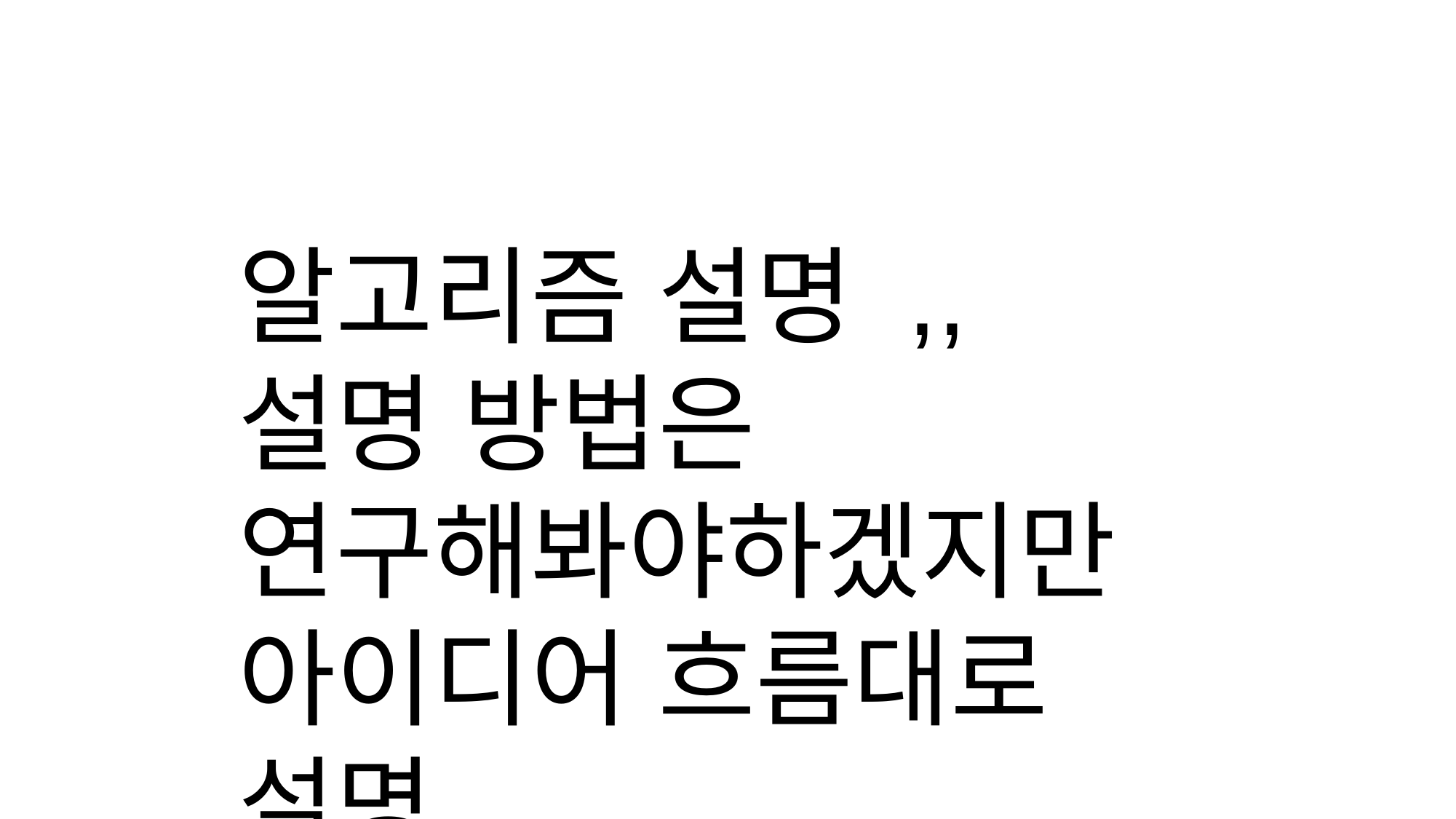

알고리즘 설명 ,,
설명 방법은 연구해봐야하겠지만 아이디어 흐름대로 설명